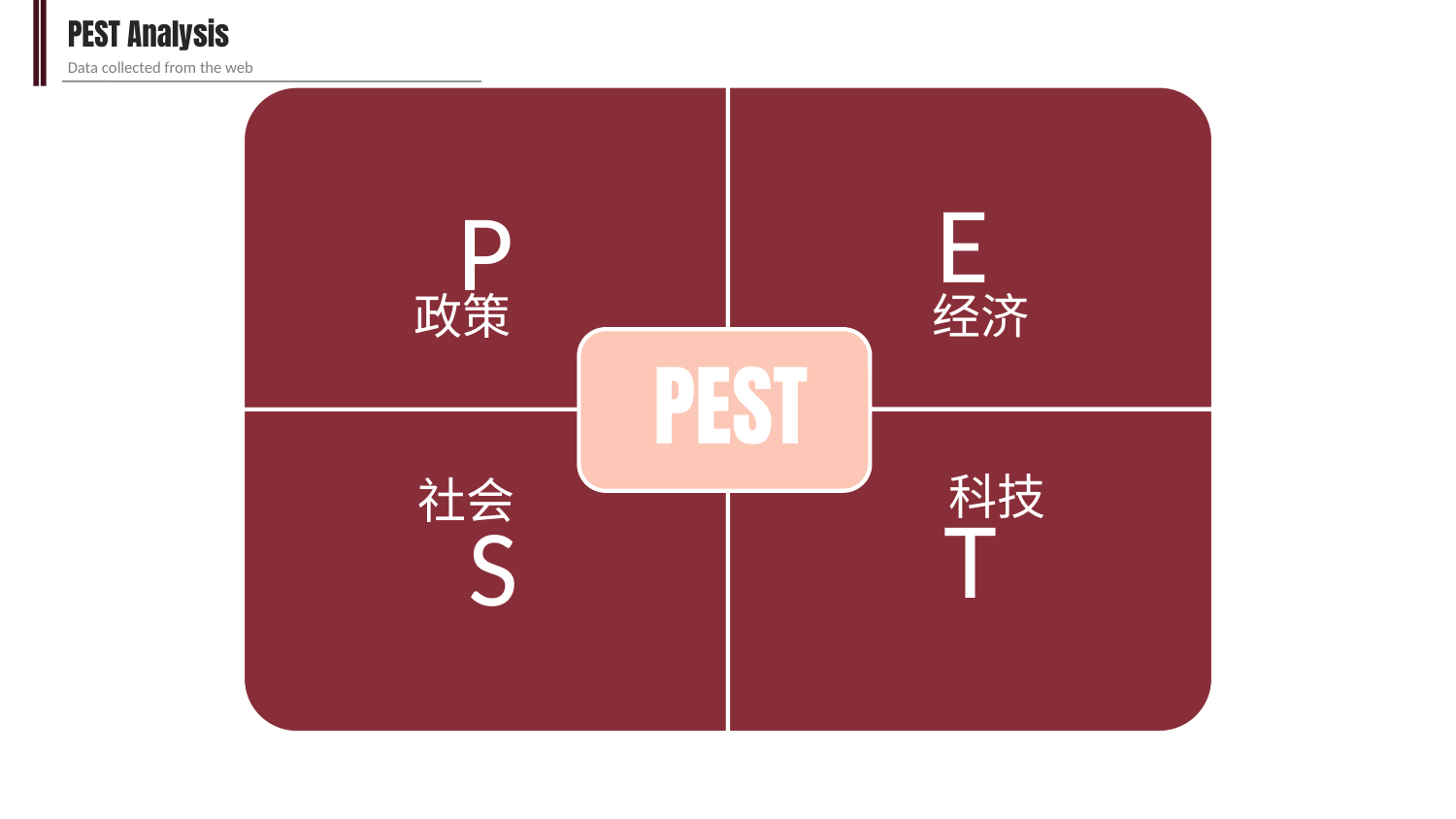

PEST Analysis
Data collected from the web

P
E
S
T

政策
经济
PEST
科技
社会